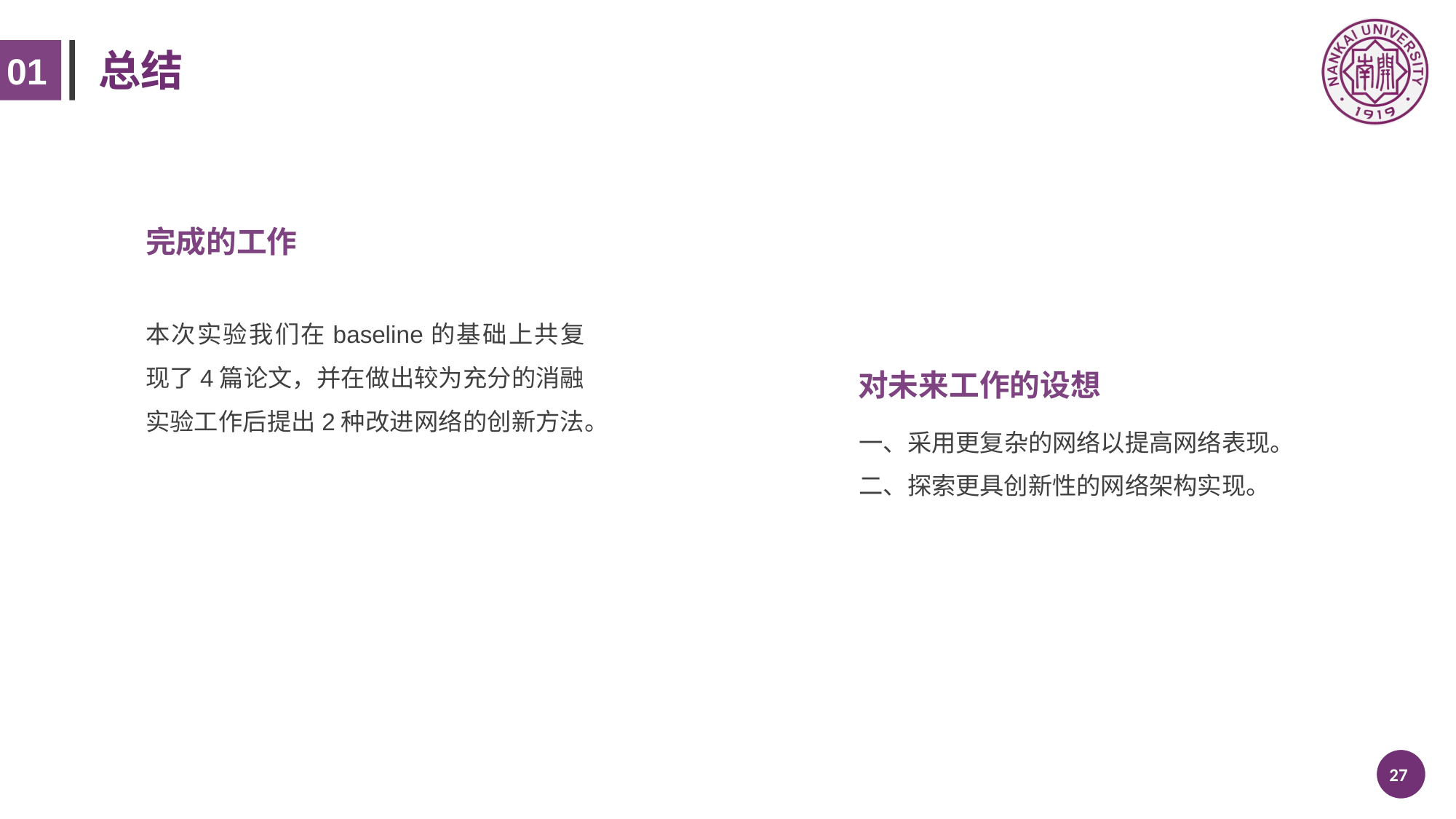

# 总结
01
完成的工作
本次实验我们在baseline的基础上共复现了4篇论文，并在做出较为充分的消融实验工作后提出2种改进网络的创新方法。
对未来工作的设想
一、采用更复杂的网络以提高网络表现。
二、探索更具创新性的网络架构实现。
标题
补充详细说明
27    /30